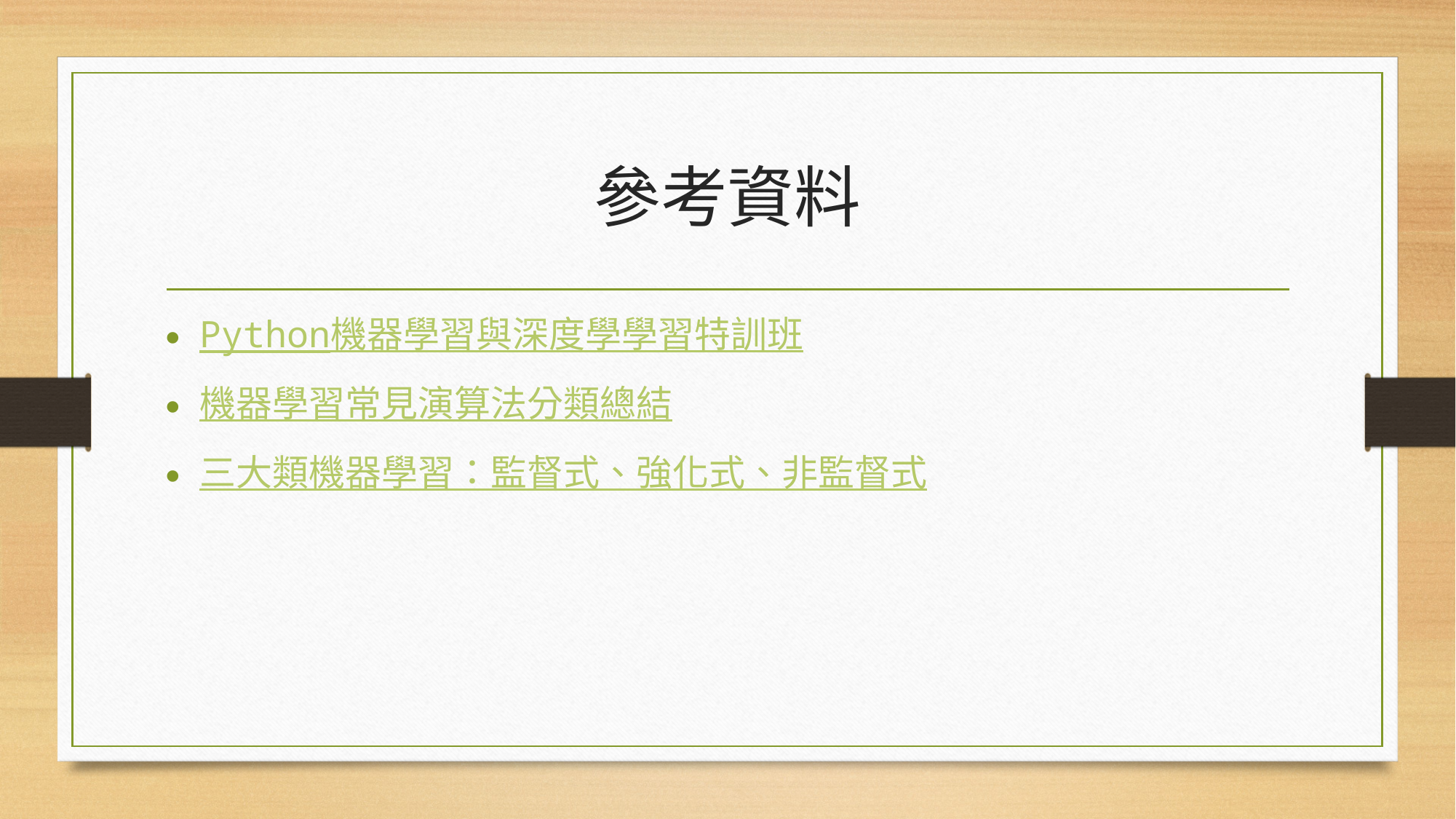

# 參考資料
Python機器學習與深度學學習特訓班
機器學習常見演算法分類總結
三大類機器學習：監督式、強化式、非監督式